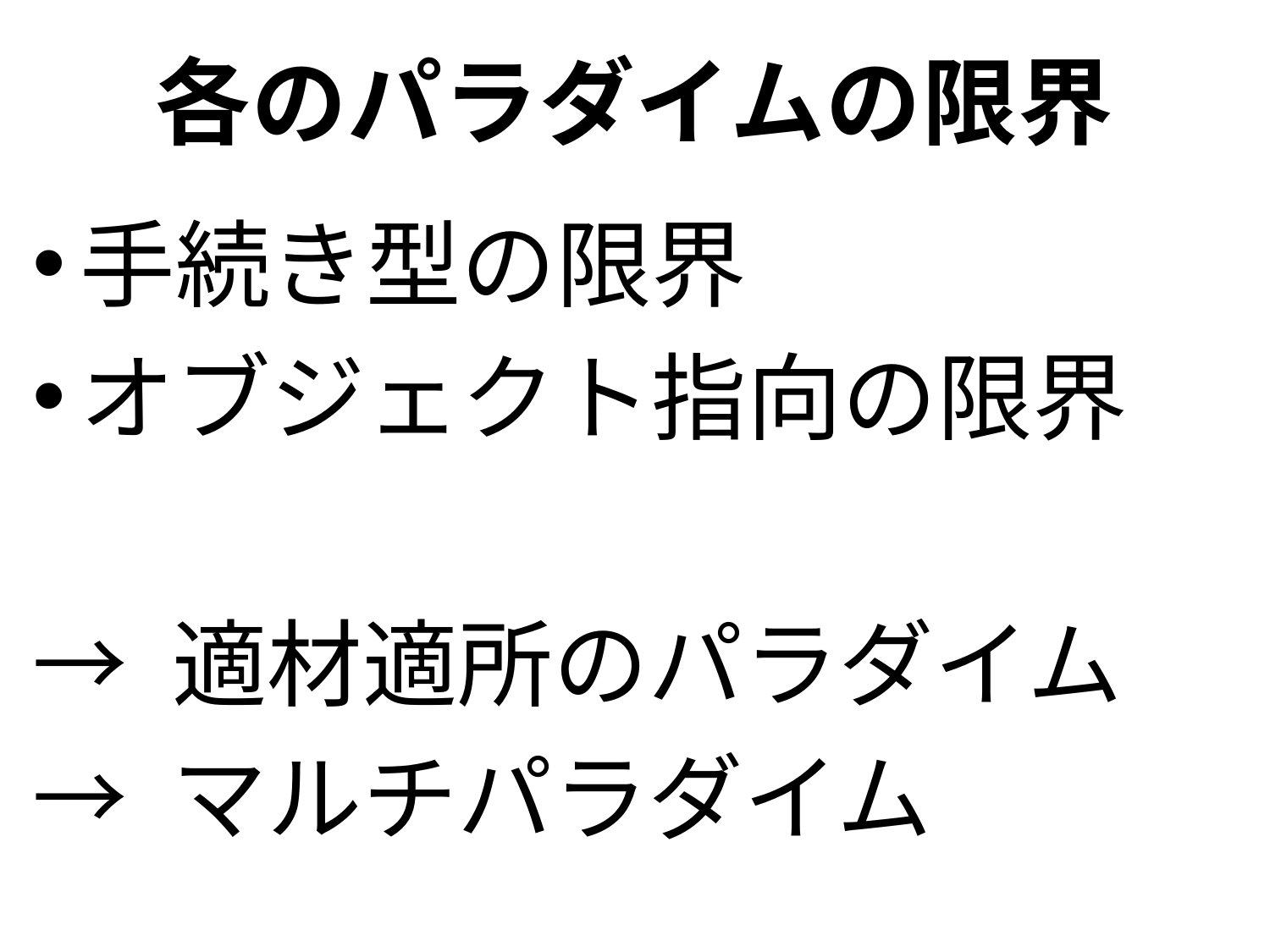

# 各のパラダイムの限界
手続き型の限界
オブジェクト指向の限界

→ 適材適所のパラダイム
→ マルチパラダイム